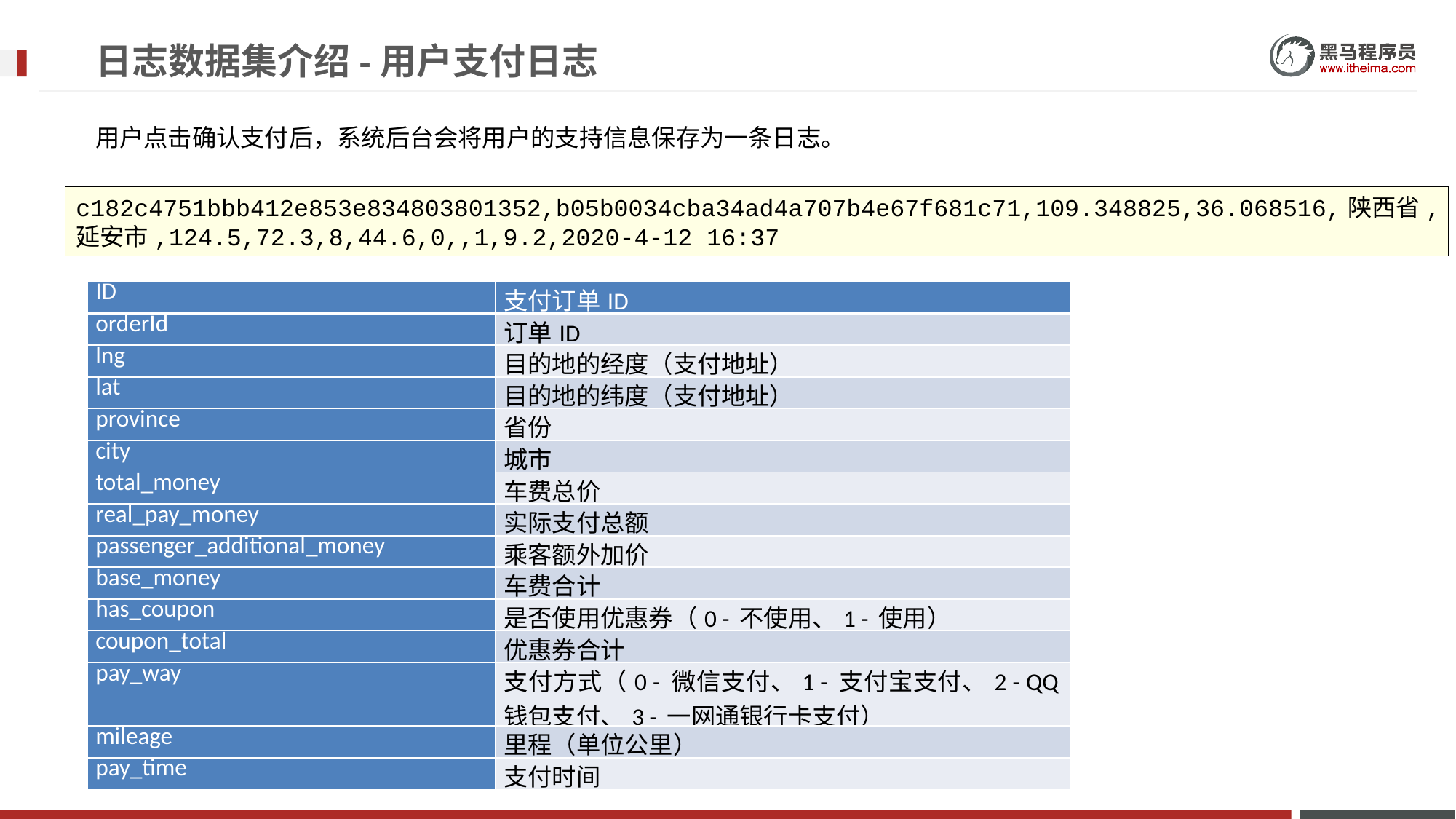

# 日志数据集介绍-用户支付日志
用户点击确认支付后，系统后台会将用户的支持信息保存为一条日志。
c182c4751bbb412e853e834803801352,b05b0034cba34ad4a707b4e67f681c71,109.348825,36.068516,陕西省,延安市,124.5,72.3,8,44.6,0,,1,9.2,2020-4-12 16:37

| ID | 支付订单ID |
| --- | --- |
| orderId | 订单ID |
| lng | 目的地的经度（支付地址） |
| lat | 目的地的纬度（支付地址） |
| province | 省份 |
| city | 城市 |
| total\_money | 车费总价 |
| real\_pay\_money | 实际支付总额 |
| passenger\_additional\_money | 乘客额外加价 |
| base\_money | 车费合计 |
| has\_coupon | 是否使用优惠券（0 - 不使用、1 - 使用） |
| coupon\_total | 优惠券合计 |
| pay\_way | 支付方式（0 - 微信支付、1 - 支付宝支付、2 - QQ钱包支付、3 - 一网通银行卡支付） |
| mileage | 里程（单位公里） |
| pay\_time | 支付时间 |